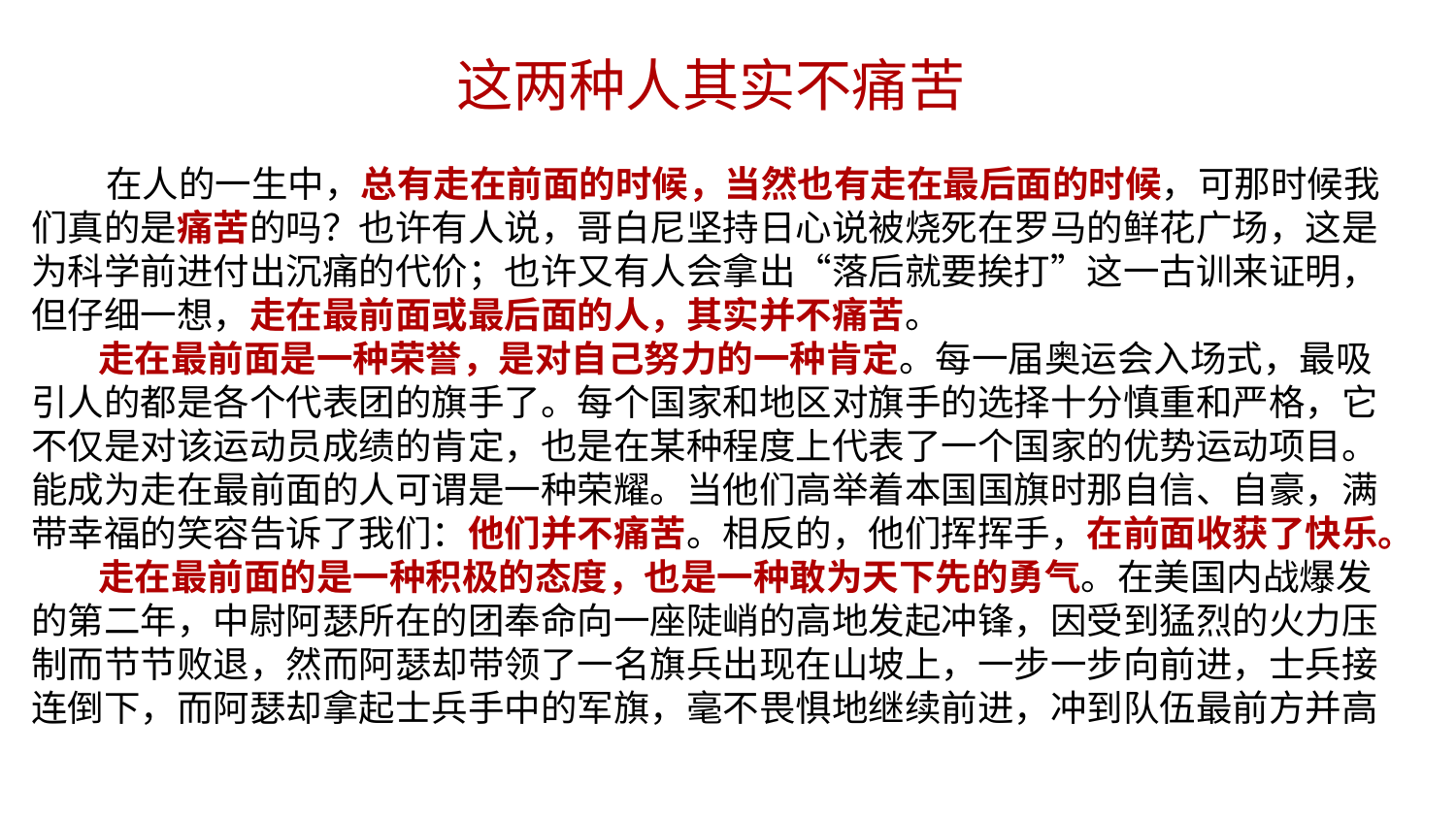

这两种人其实不痛苦

        在人的一生中，总有走在前面的时候，当然也有走在最后面的时候，可那时候我们真的是痛苦的吗？也许有人说，哥白尼坚持日心说被烧死在罗马的鲜花广场，这是为科学前进付出沉痛的代价；也许又有人会拿出“落后就要挨打”这一古训来证明，但仔细一想，走在最前面或最后面的人，其实并不痛苦。
       走在最前面是一种荣誉，是对自己努力的一种肯定。每一届奥运会入场式，最吸引人的都是各个代表团的旗手了。每个国家和地区对旗手的选择十分慎重和严格，它不仅是对该运动员成绩的肯定，也是在某种程度上代表了一个国家的优势运动项目。能成为走在最前面的人可谓是一种荣耀。当他们高举着本国国旗时那自信、自豪，满带幸福的笑容告诉了我们：他们并不痛苦。相反的，他们挥挥手，在前面收获了快乐。
       走在最前面的是一种积极的态度，也是一种敢为天下先的勇气。在美国内战爆发的第二年，中尉阿瑟所在的团奉命向一座陡峭的高地发起冲锋，因受到猛烈的火力压制而节节败退，然而阿瑟却带领了一名旗兵出现在山坡上，一步一步向前进，士兵接连倒下，而阿瑟却拿起士兵手中的军旗，毫不畏惧地继续前进，冲到队伍最前方并高